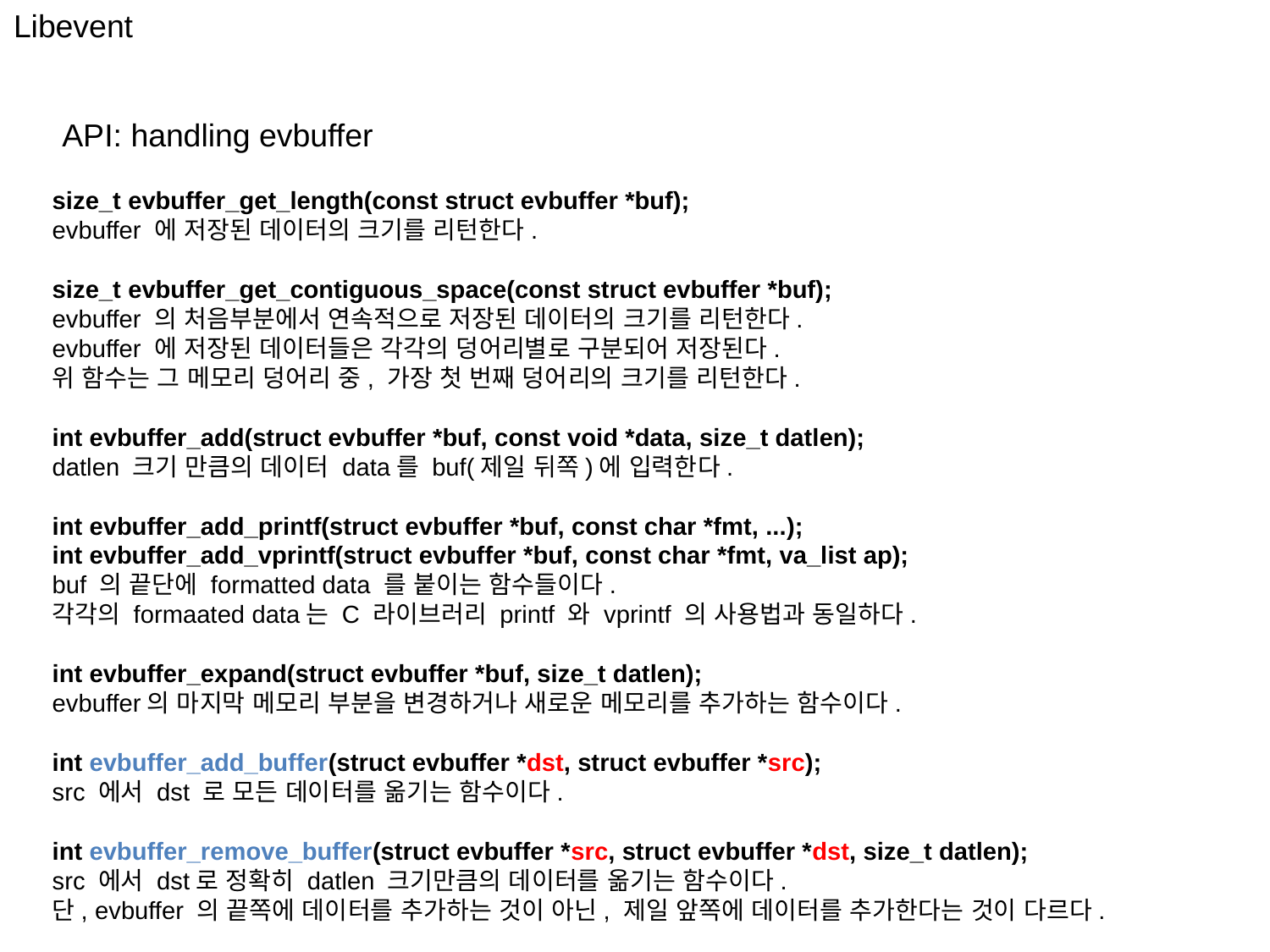

Libevent
API: handling evbuffer
size_t evbuffer_get_length(const struct evbuffer *buf);
evbuffer 에 저장된 데이터의 크기를 리턴한다.

size_t evbuffer_get_contiguous_space(const struct evbuffer *buf);
evbuffer 의 처음부분에서 연속적으로 저장된 데이터의 크기를 리턴한다.
evbuffer 에 저장된 데이터들은 각각의 덩어리별로 구분되어 저장된다.
위 함수는 그 메모리 덩어리 중, 가장 첫 번째 덩어리의 크기를 리턴한다.

int evbuffer_add(struct evbuffer *buf, const void *data, size_t datlen);
datlen 크기 만큼의 데이터 data를 buf(제일 뒤쪽)에 입력한다.

int evbuffer_add_printf(struct evbuffer *buf, const char *fmt, ...);
int evbuffer_add_vprintf(struct evbuffer *buf, const char *fmt, va_list ap);
buf 의 끝단에 formatted data 를 붙이는 함수들이다.
각각의 formaated data는 C 라이브러리 printf 와 vprintf 의 사용법과 동일하다.

int evbuffer_expand(struct evbuffer *buf, size_t datlen);
evbuffer의 마지막 메모리 부분을 변경하거나 새로운 메모리를 추가하는 함수이다.

int evbuffer_add_buffer(struct evbuffer *dst, struct evbuffer *src);
src 에서 dst 로 모든 데이터를 옮기는 함수이다.

int evbuffer_remove_buffer(struct evbuffer *src, struct evbuffer *dst, size_t datlen);
src 에서 dst로 정확히 datlen 크기만큼의 데이터를 옮기는 함수이다.
단, evbuffer 의 끝쪽에 데이터를 추가하는 것이 아닌, 제일 앞쪽에 데이터를 추가한다는 것이 다르다.